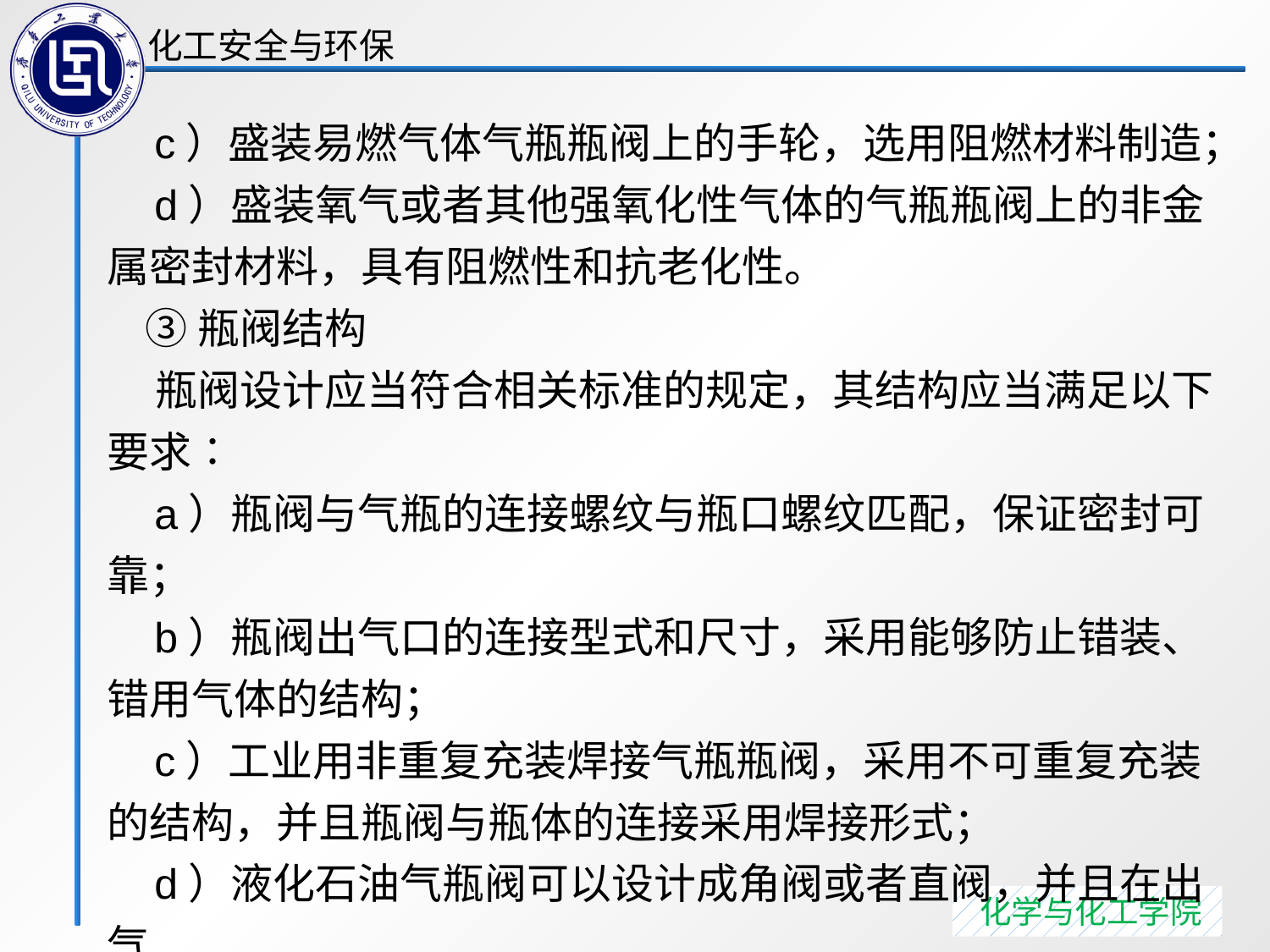

c）盛装易燃气体气瓶瓶阀上的手轮，选用阻燃材料制造；
    d）盛装氧气或者其他强氧化性气体的气瓶瓶阀上的非金属密封材料，具有阻燃性和抗老化性。
    ③瓶阀结构
    瓶阀设计应当符合相关标准的规定，其结构应当满足以下要求∶
    a）瓶阀与气瓶的连接螺纹与瓶口螺纹匹配，保证密封可靠；
    b）瓶阀出气口的连接型式和尺寸，采用能够防止错装、错用气体的结构；
    c）工业用非重复充装焊接气瓶瓶阀，采用不可重复充装的结构，并且瓶阀与瓶体的连接采用焊接形式；
    d）液化石油气瓶阀可以设计成角阀或者直阀，并且在出气